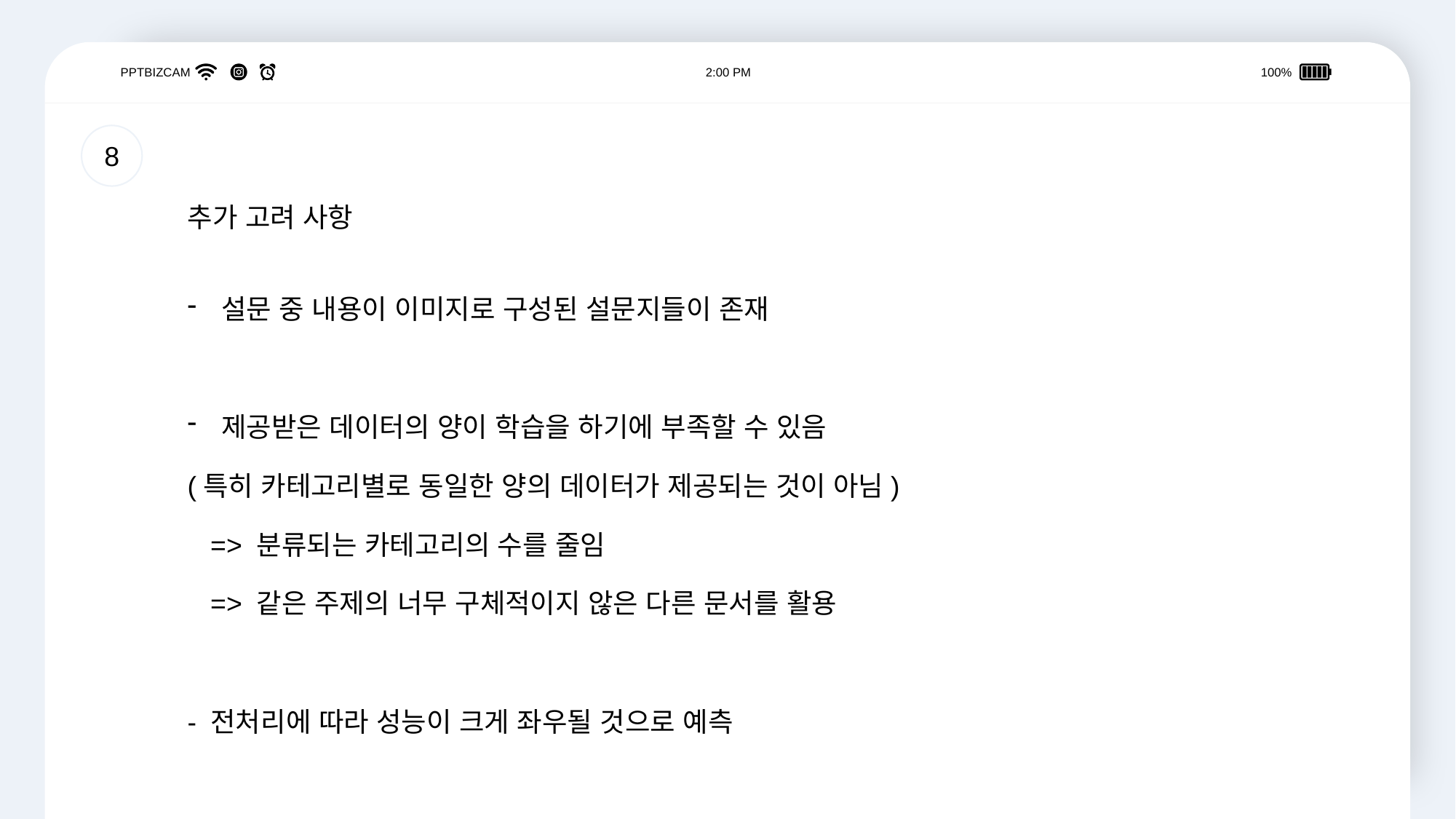

PPTBIZCAM
2:00 PM
100%

8
추가 고려 사항

설문 중 내용이 이미지로 구성된 설문지들이 존재

제공받은 데이터의 양이 학습을 하기에 부족할 수 있음
(특히 카테고리별로 동일한 양의 데이터가 제공되는 것이 아님)
   => 분류되는 카테고리의 수를 줄임
   => 같은 주제의 너무 구체적이지 않은 다른 문서를 활용

- 전처리에 따라 성능이 크게 좌우될 것으로 예측